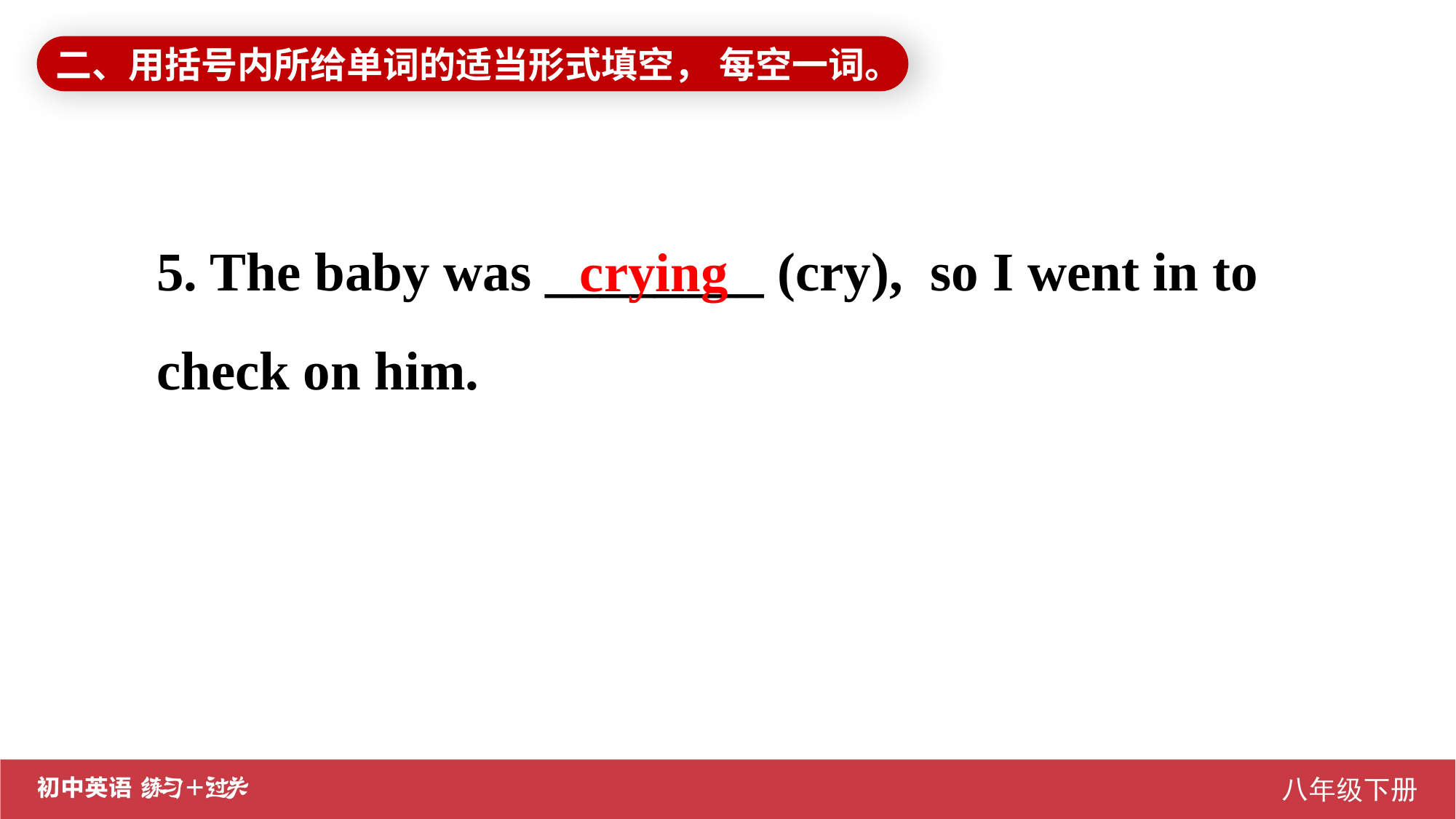

二、用括号内所给单词的适当形式填空， 每空一词。
5. The baby was ________ (cry),  so I went in to check on him.
crying